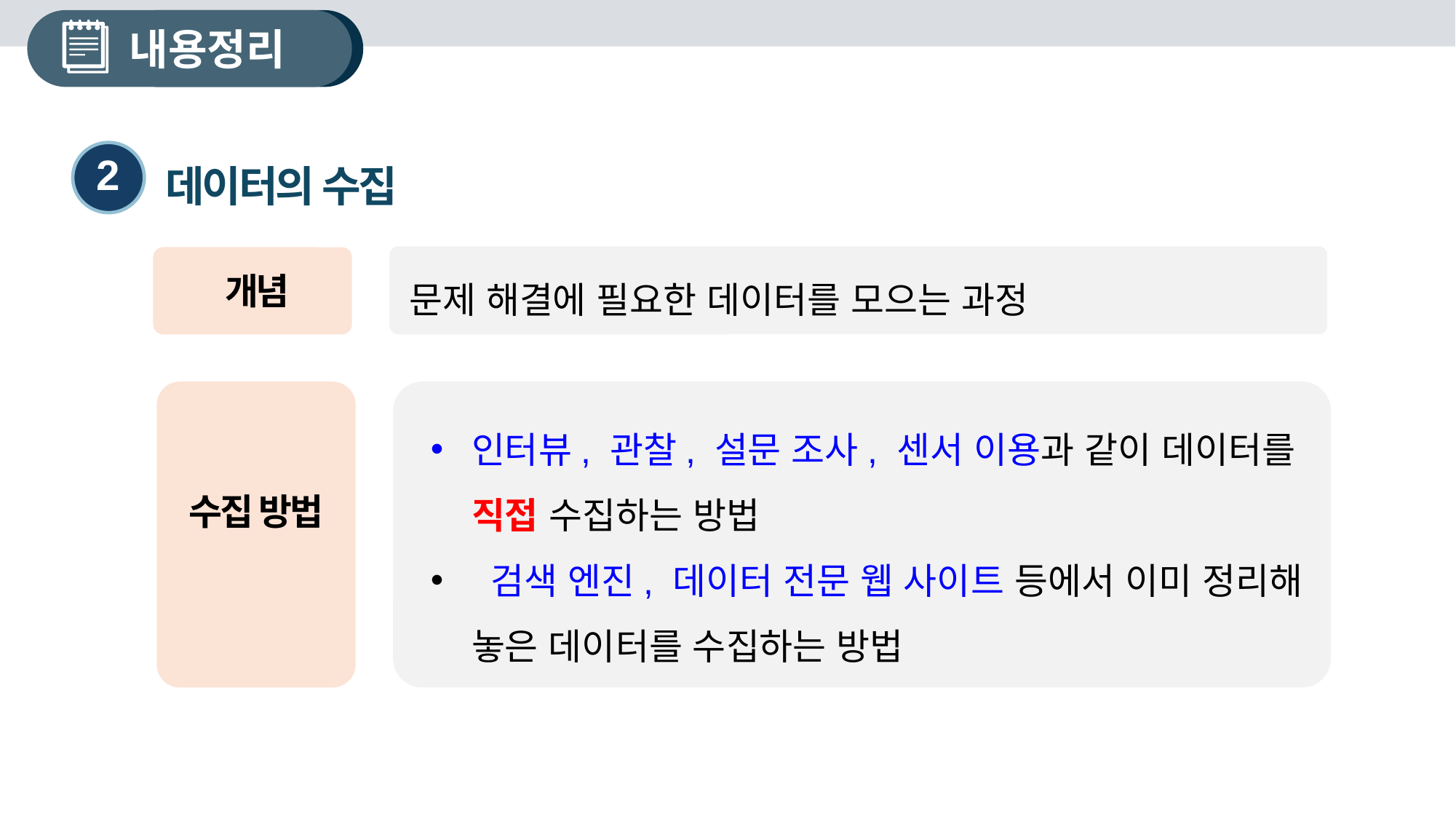

내용정리

2
데이터의 수집

문제 해결에 필요한 데이터를 모으는 과정

개념

인터뷰, 관찰, 설문 조사, 센서 이용과 같이 데이터를 직접 수집하는 방법
 검색 엔진, 데이터 전문 웹 사이트 등에서 이미 정리해 놓은 데이터를 수집하는 방법
수집 방법